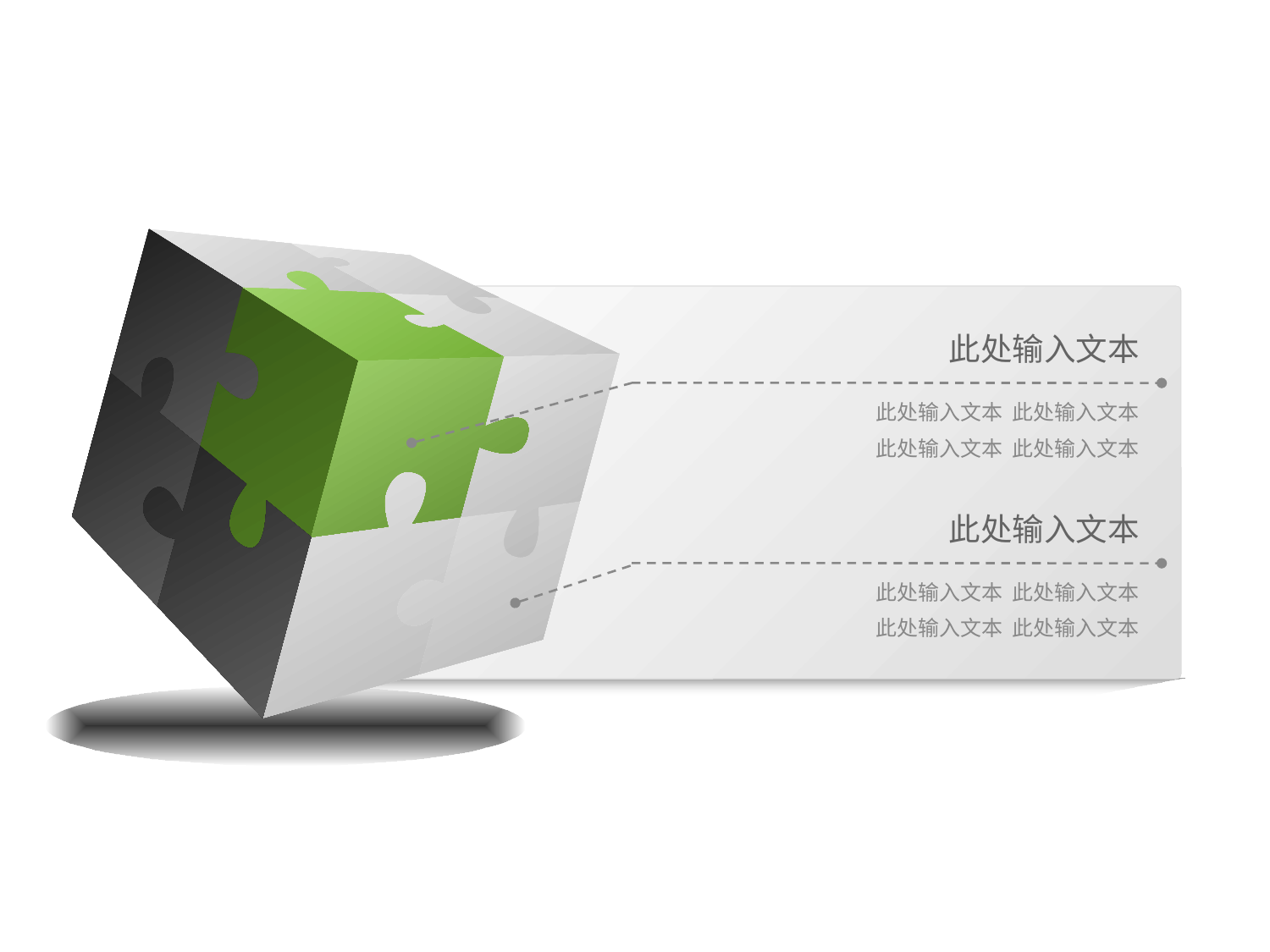

此处输入文本

此处输入文本  此处输入文本
此处输入文本  此处输入文本
此处输入文本

此处输入文本  此处输入文本
此处输入文本  此处输入文本